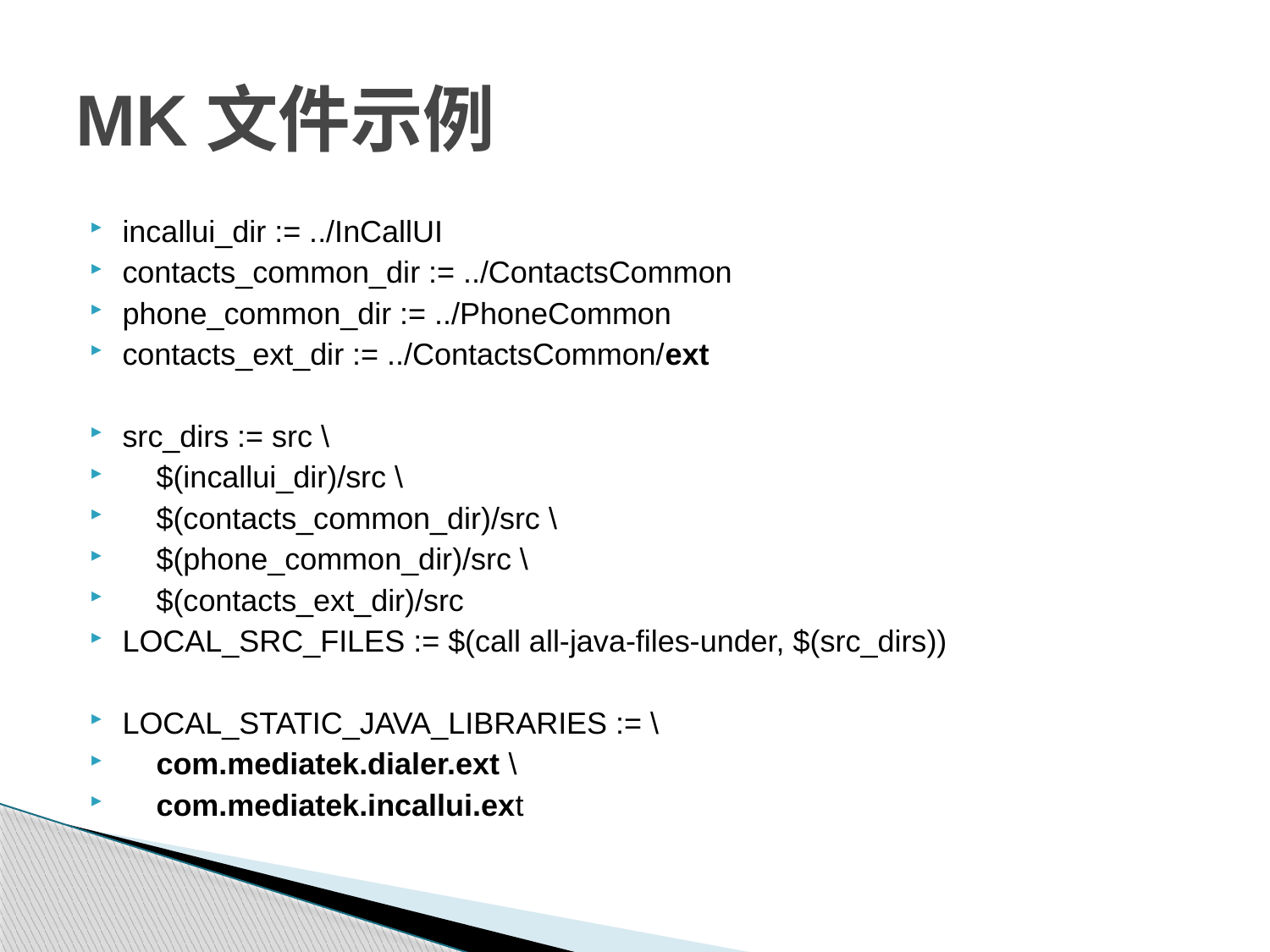

# MK文件示例
incallui_dir := ../InCallUI
contacts_common_dir := ../ContactsCommon
phone_common_dir := ../PhoneCommon
contacts_ext_dir := ../ContactsCommon/ext

src_dirs := src \
    $(incallui_dir)/src \
    $(contacts_common_dir)/src \
    $(phone_common_dir)/src \
    $(contacts_ext_dir)/src
LOCAL_SRC_FILES := $(call all-java-files-under, $(src_dirs))

LOCAL_STATIC_JAVA_LIBRARIES := \
    com.mediatek.dialer.ext \
    com.mediatek.incallui.ext